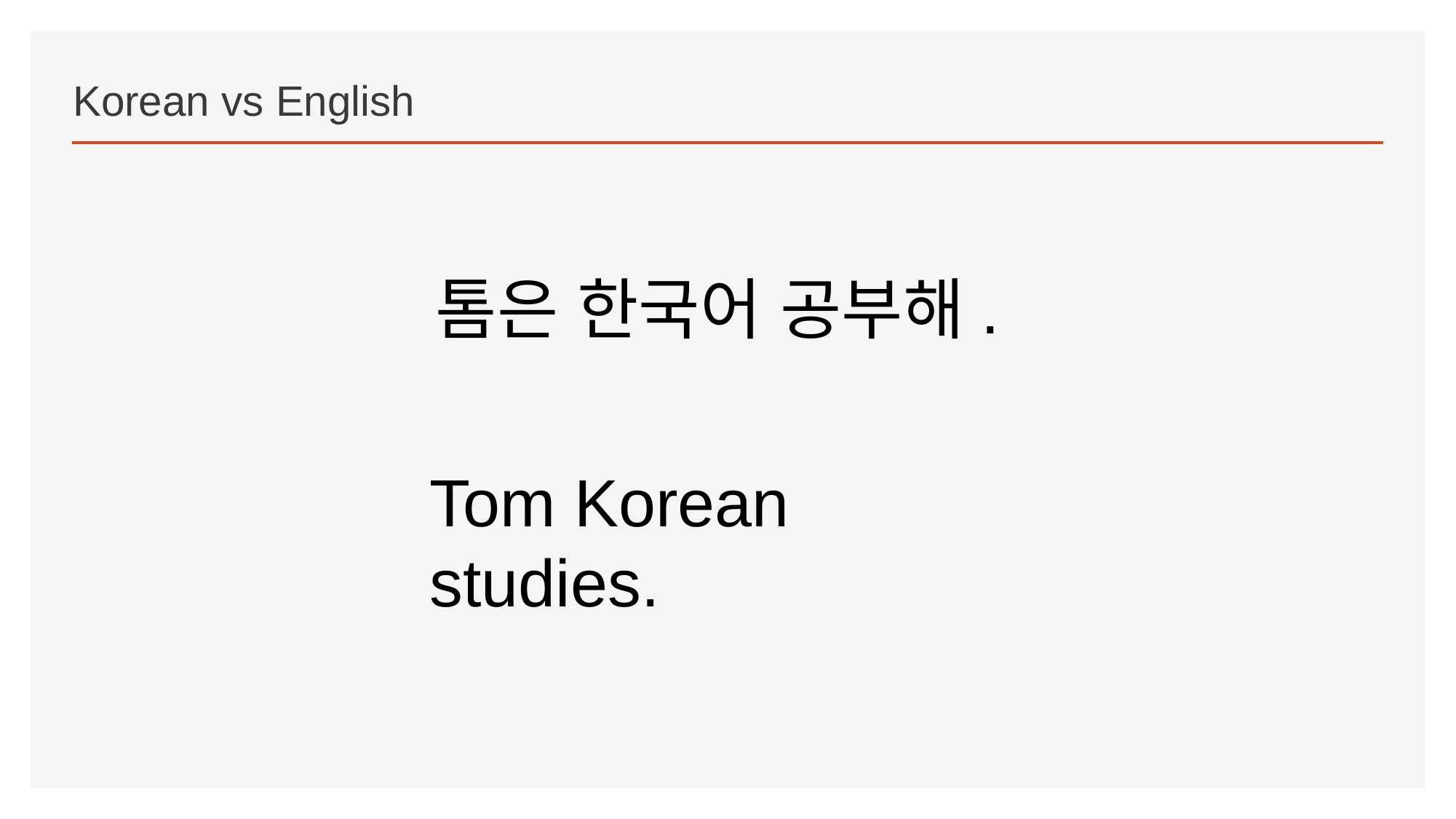

# Korean vs English
톰은 한국어 공부해.
Tom Korean studies.